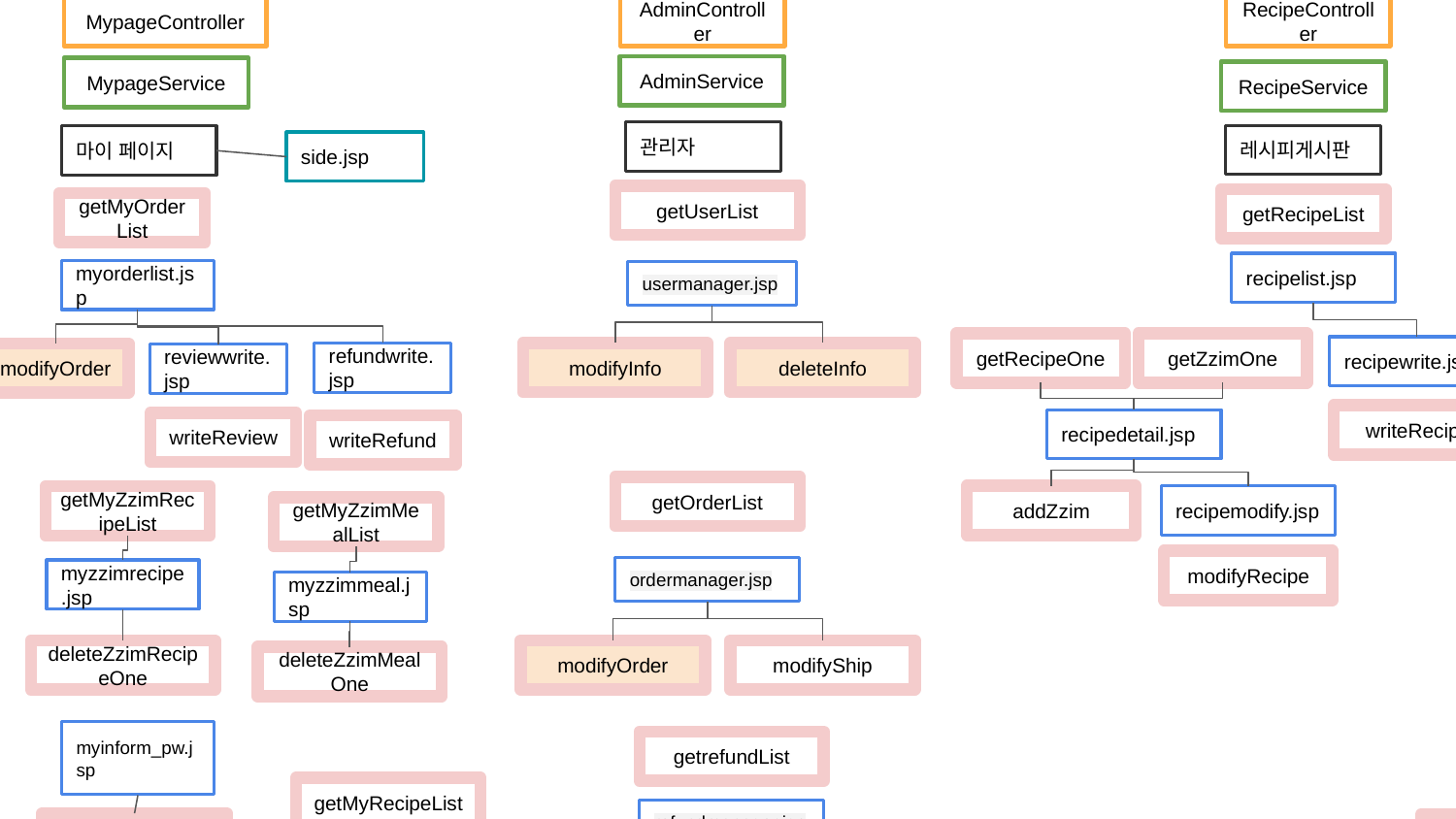

MainController
main.jsp
NoticeController
MealController
AskController
AdminController
RecipeController
MypageController
UserController
NoticeService
MealService
AskService
AdminService
MypageService
RecipeService
UserService
공지사항
문의하기
밀키트게시판
관리자
레시피게시판
마이 페이지
회원가입
로그인
side.jsp
asklist.jsp
noticelist.jsp
getMealList
getUserList
getRecipeList
getMyOrderList
ingredient.jsp
email.jsp
getUserOne
meallist.jsp
getNoticeOne
noticewrite.jsp
askwrite.jsp
getAskOne
recipelist.jsp
myorderlist.jsp
certifyEmail
usermanager.jsp
addIngredient
header.jsp
writeNotice
writeAsk
askdetail.jsp
noticedetail.jsp
join.jsp
addCartOne
getRecipeOne
getZzimOne
getMealOne
recipewrite.jsp
modifyInfo
deleteInfo
refundwrite.jsp
modifyOrder
reviewwrite.jsp
addUser
askmodify.jsp
askreply.jsp
deleteAsk
noticemodify.jsp
deleteNotice
writeRecipe
mealwrite.jsp
recipedetail.jsp
mealdetail.jsp
writeReview
writeRefund
joinresult.jsp
writeReplyAsk
modifyAsk
modifyNotice
getOrderList
writeMeal
getQnaList
addZzim
recipemodify.jsp
getMyZzimRecipeList
getReviewList
mealmodify.jsp
addCartOne
getMyZzimMealList
modifyRecipe
ordermanager.jsp
myzzimrecipe.jsp
deleteReview
deleteQna
modifyMeal
myzzimmeal.jsp
modifyQna
modifyReview
modifyOrder
modifyShip
deleteZzimRecipeOne
deleteZzimMealOne
PayController
상품사진, 상품명, 가격, 상세정보, 수정 가능
writeQna
writeReplyQna
myinform_pw.jsp
PayService
ChatbotController
getrefundList
qnawrite.jsp
getMyRecipeList
ChatbotService
refundmanager.jsp
checkPassword
getCartList
myrecipelist.jsp
챗봇
modifyRefund
mycart.jsp
addCartOne
myinform.jsp
chatbot.jsp
order.jsp
addCartOne
modifyInfo
deleteInfo
addOrder
getUserOne
orderconfirm.jsp